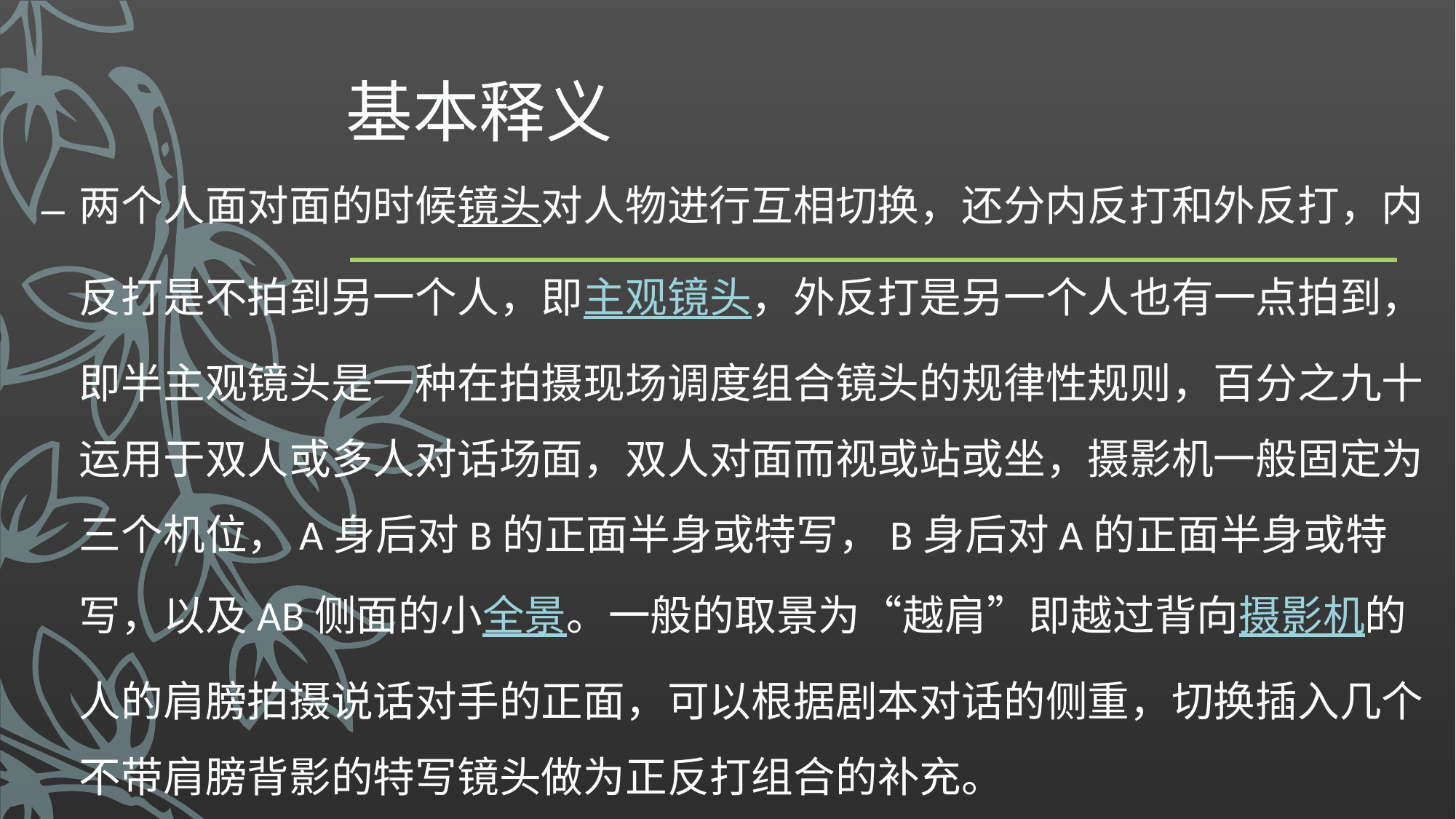

# 基本释义
两个人面对面的时候镜头对人物进行互相切换，还分内反打和外反打，内反打是不拍到另一个人，即主观镜头，外反打是另一个人也有一点拍到，即半主观镜头是一种在拍摄现场调度组合镜头的规律性规则，百分之九十运用于双人或多人对话场面，双人对面而视或站或坐，摄影机一般固定为三个机位，A身后对B的正面半身或特写，B身后对A的正面半身或特写，以及AB侧面的小全景。一般的取景为“越肩”即越过背向摄影机的人的肩膀拍摄说话对手的正面，可以根据剧本对话的侧重，切换插入几个不带肩膀背影的特写镜头做为正反打组合的补充。